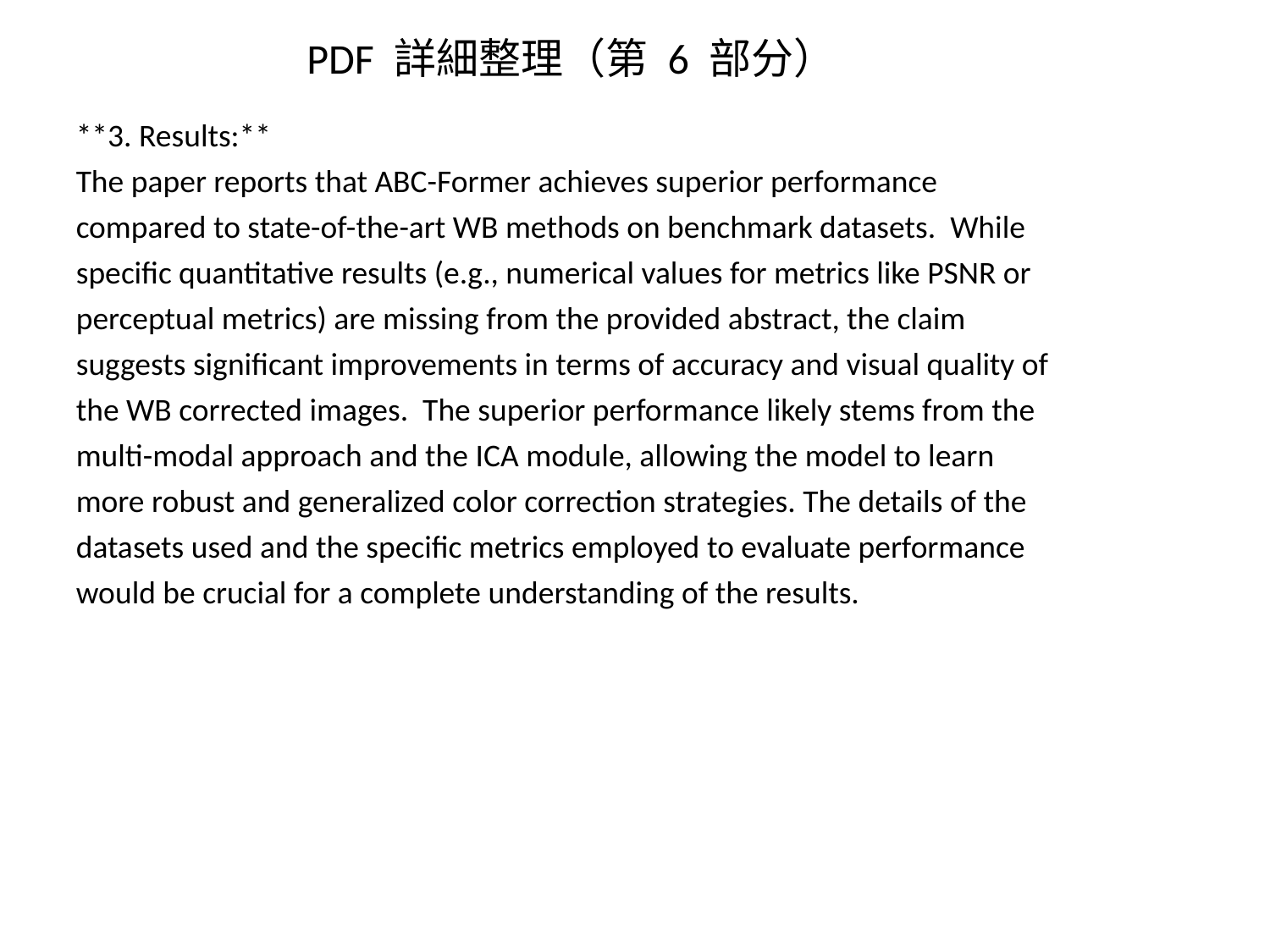

PDF 詳細整理（第 6 部分）

**3. Results:**
The paper reports that ABC-Former achieves superior performance compared to state-of-the-art WB methods on benchmark datasets.  While specific quantitative results (e.g., numerical values for metrics like PSNR or perceptual metrics) are missing from the provided abstract, the claim suggests significant improvements in terms of accuracy and visual quality of the WB corrected images.  The superior performance likely stems from the multi-modal approach and the ICA module, allowing the model to learn more robust and generalized color correction strategies. The details of the datasets used and the specific metrics employed to evaluate performance would be crucial for a complete understanding of the results.